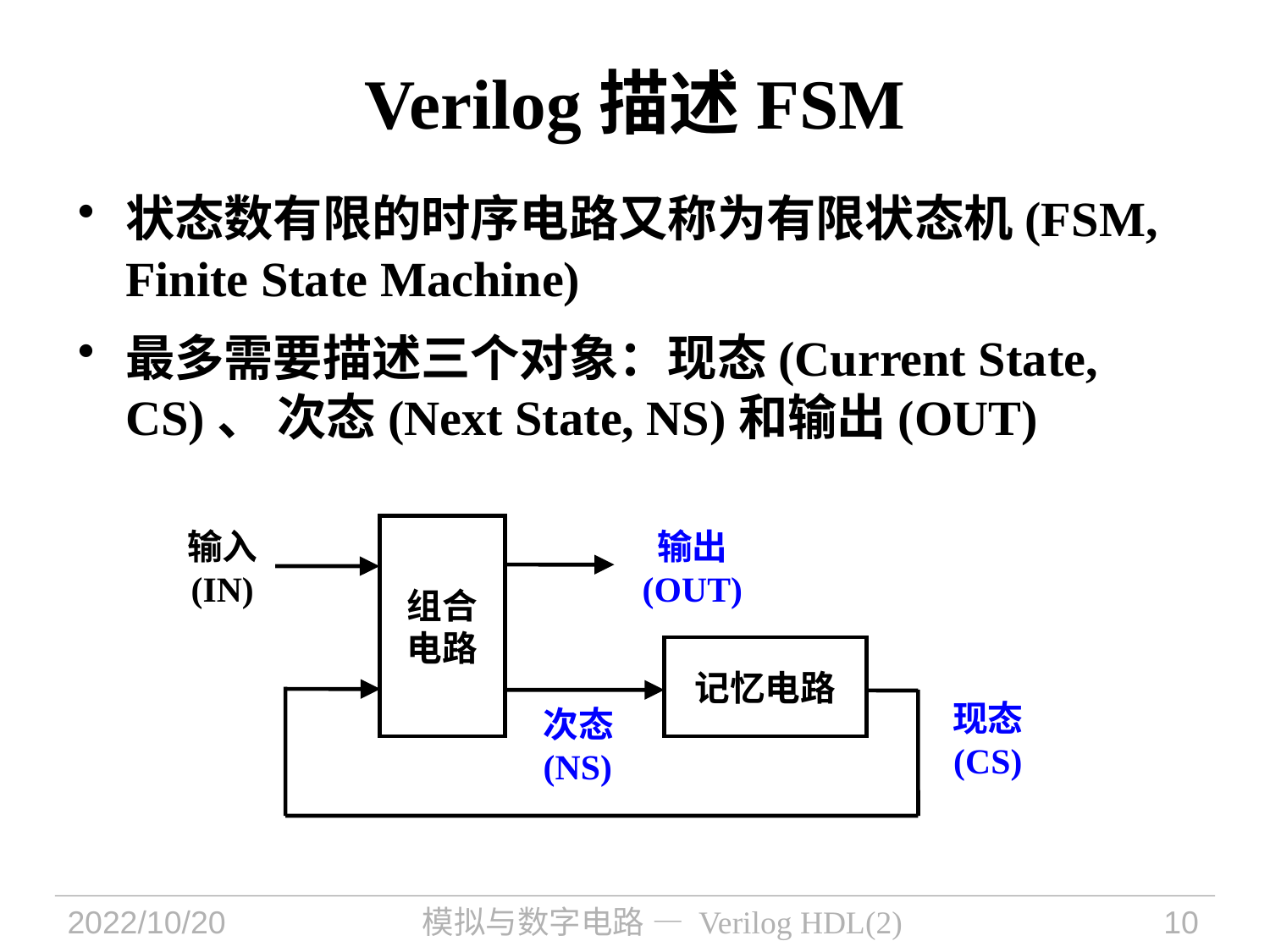

Verilog描述FSM
状态数有限的时序电路又称为有限状态机(FSM, Finite State Machine)
最多需要描述三个对象：现态(Current State, CS)、 次态(Next State, NS)和输出(OUT)
组合
电路
输入
(IN)
输出
(OUT)

记忆电路

现态
(CS)

次态
(NS)
2022/10/20
模拟与数字电路 — Verilog HDL(2)
10